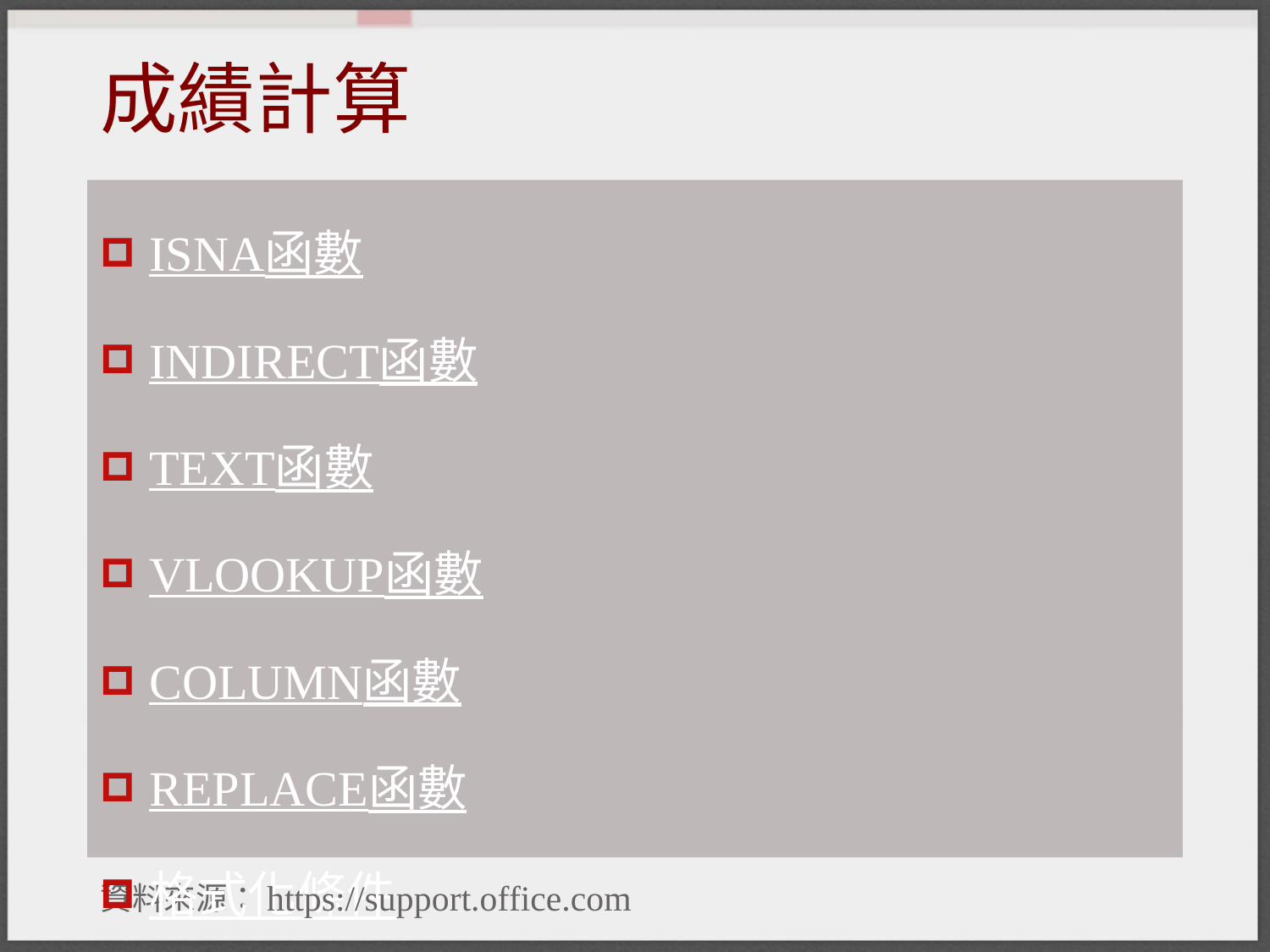

# 成績計算
ISNA函數
INDIRECT函數
TEXT函數
VLOOKUP函數
COLUMN函數
REPLACE函數
格式化條件

https://support.office.com